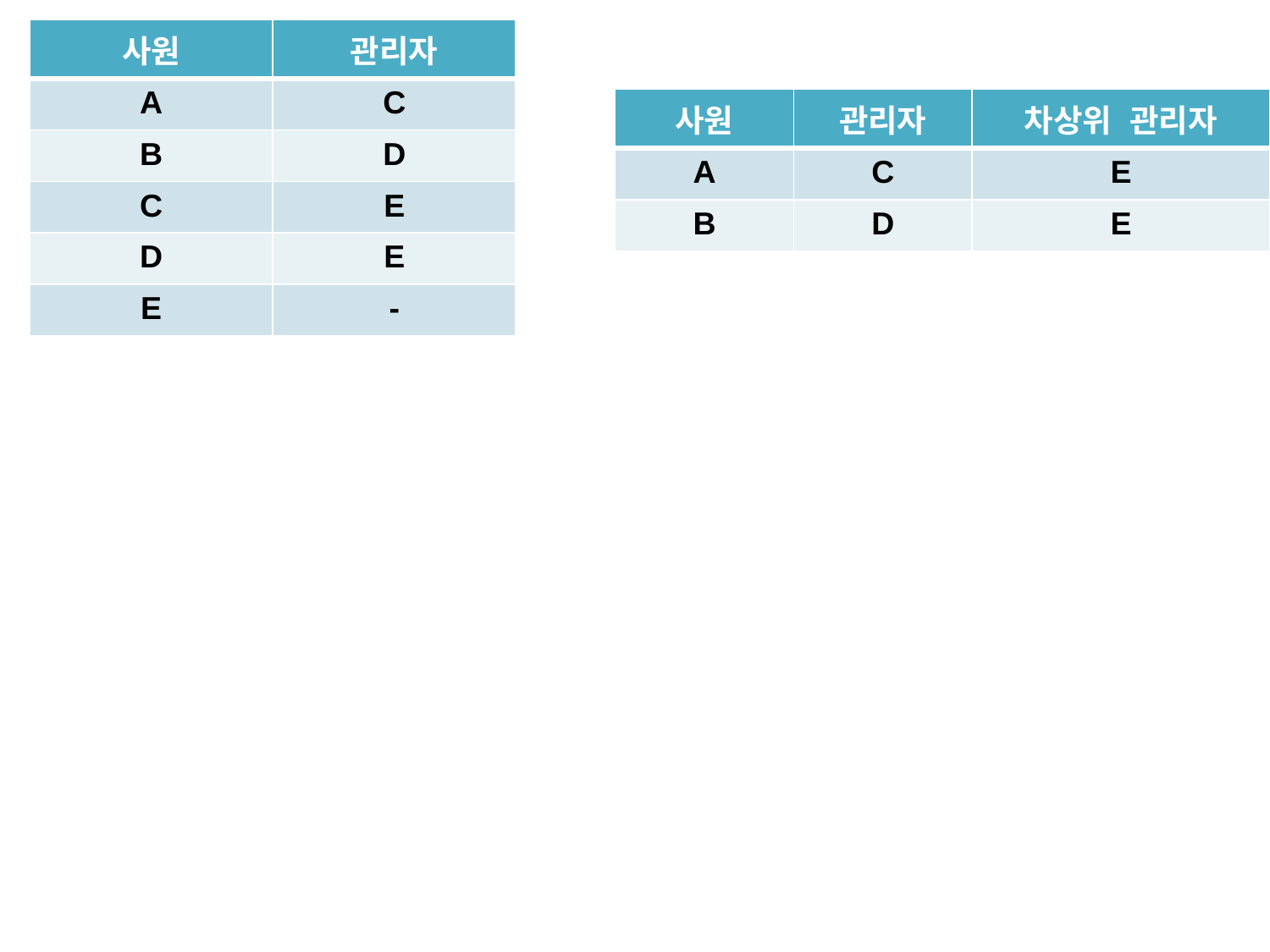

| 사원 | 관리자 |
| --- | --- |
| A | C |
| B | D |
| C | E |
| D | E |
| E | - |
| 사원 | 관리자 | 차상위 관리자 |
| --- | --- | --- |
| A | C | E |
| B | D | E |